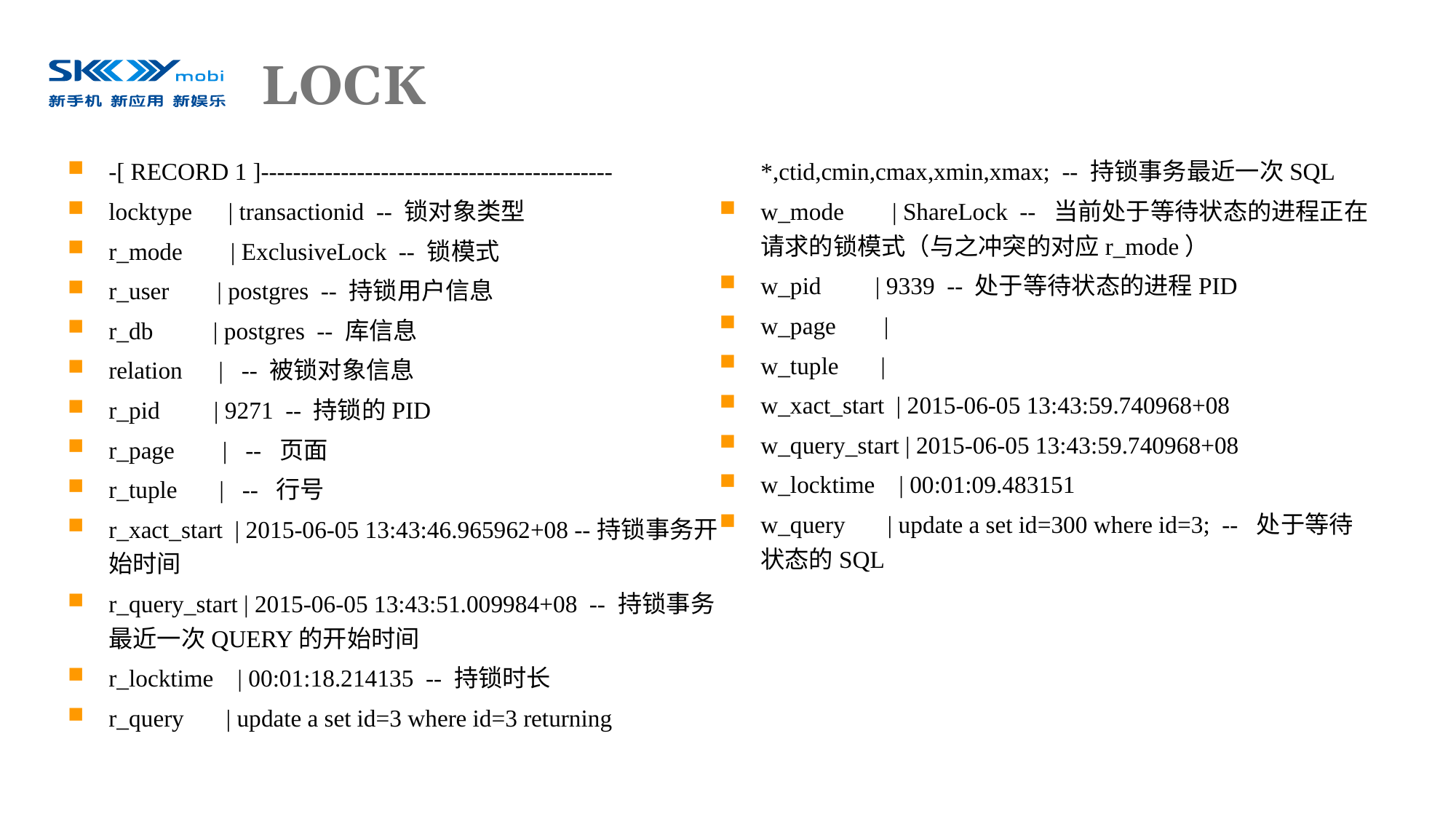

# LOCK
-[ RECORD 1 ]--------------------------------------------
locktype      | transactionid  -- 锁对象类型
r_mode        | ExclusiveLock  -- 锁模式
r_user        | postgres  -- 持锁用户信息
r_db          | postgres  -- 库信息
relation      |   -- 被锁对象信息
r_pid         | 9271  -- 持锁的PID
r_page        |   --  页面
r_tuple       |   --  行号
r_xact_start  | 2015-06-05 13:43:46.965962+08 --持锁事务开始时间
r_query_start | 2015-06-05 13:43:51.009984+08  -- 持锁事务最近一次QUERY的开始时间
r_locktime    | 00:01:18.214135  -- 持锁时长
r_query       | update a set id=3 where id=3 returning *,ctid,cmin,cmax,xmin,xmax;  -- 持锁事务最近一次SQL
w_mode        | ShareLock  --  当前处于等待状态的进程正在请求的锁模式（与之冲突的对应r_mode）
w_pid         | 9339  -- 处于等待状态的进程PID
w_page        |
w_tuple       |
w_xact_start  | 2015-06-05 13:43:59.740968+08
w_query_start | 2015-06-05 13:43:59.740968+08
w_locktime    | 00:01:09.483151
w_query       | update a set id=300 where id=3;  --  处于等待状态的SQL